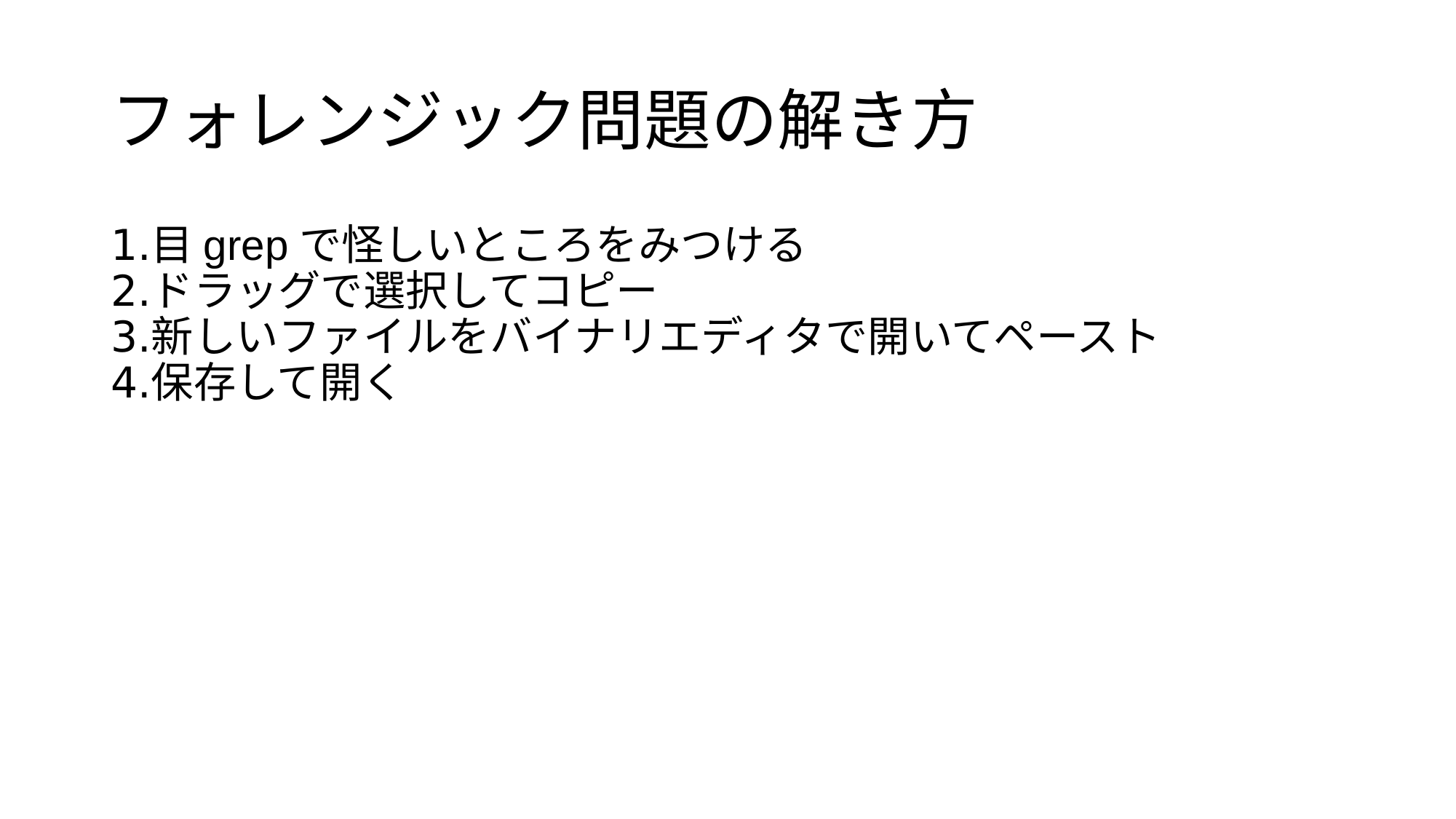

フォレンジック問題の解き方
目grepで怪しいところをみつける
ドラッグで選択してコピー
新しいファイルをバイナリエディタで開いてペースト
保存して開く